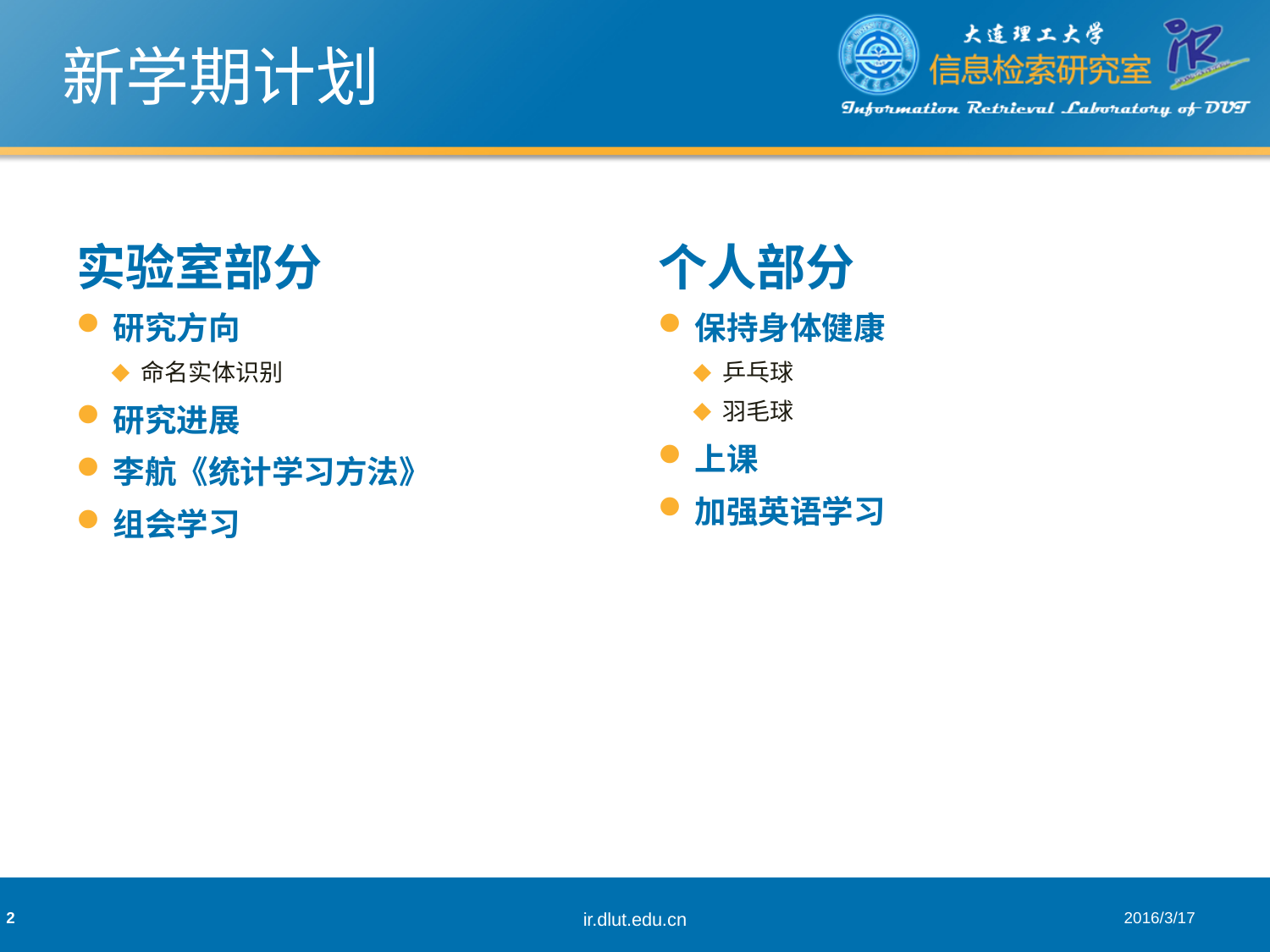

# 新学期计划
实验室部分
个人部分
研究方向
命名实体识别
研究进展
李航《统计学习方法》
组会学习
保持身体健康
乒乓球
羽毛球
上课
加强英语学习